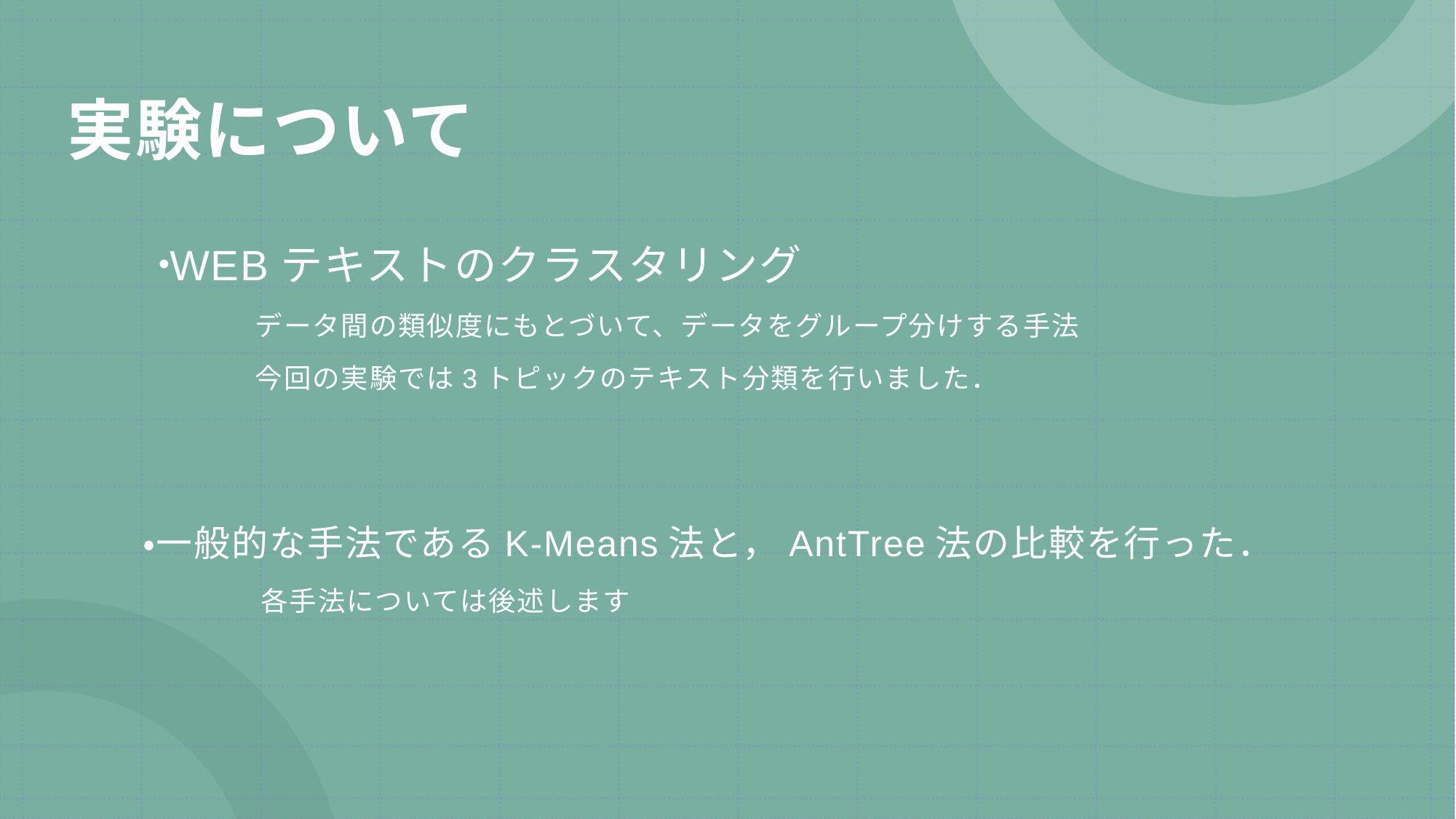

# 実験について
WEBテキストのクラスタリング
データ間の類似度にもとづいて、データをグループ分けする手法
今回の実験では3トピックのテキスト分類を行いました．

・一般的な手法であるK-Means法と，AntTree法の比較を行った．
各手法については後述します